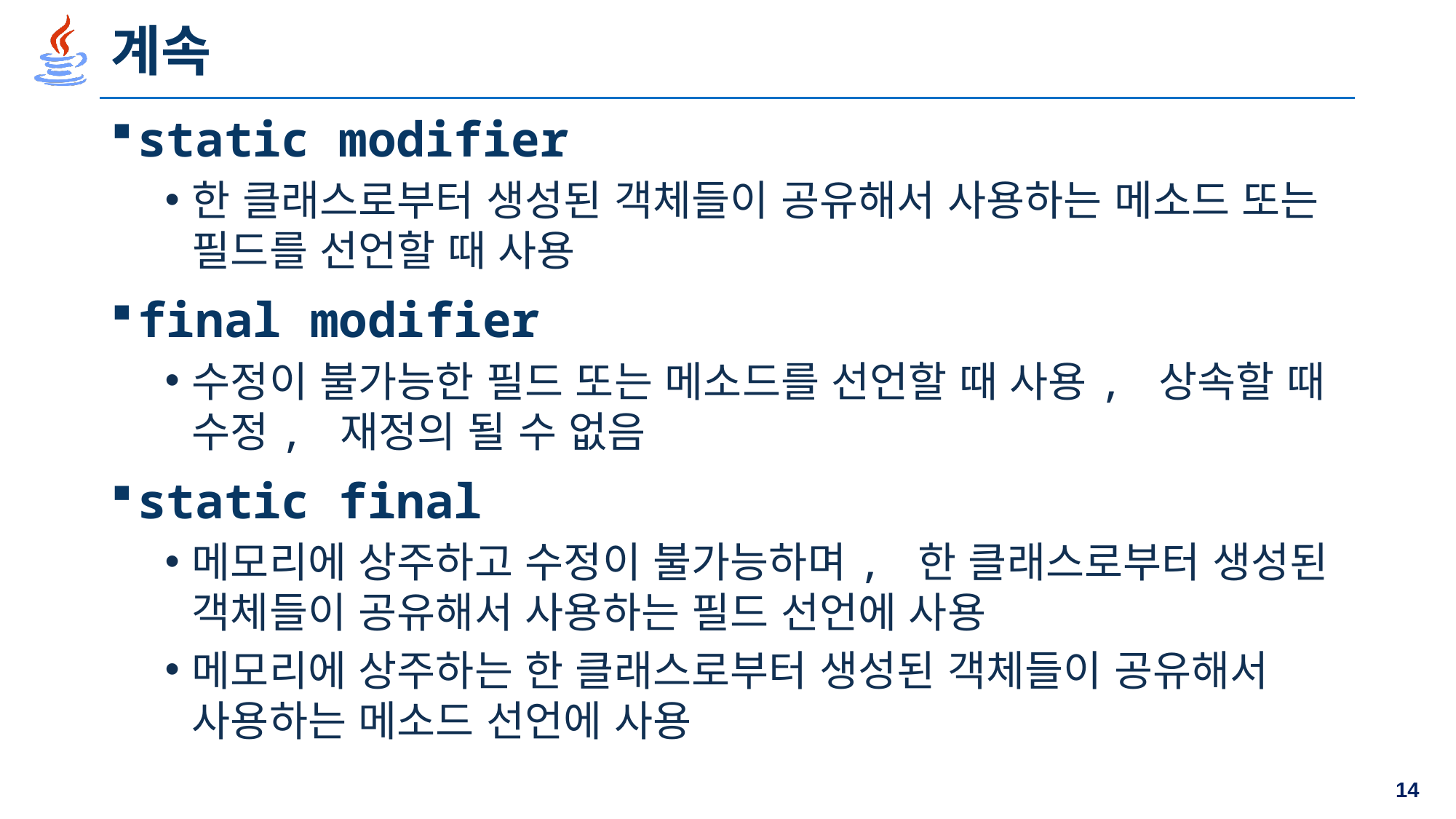

# 계속
static modifier
한 클래스로부터 생성된 객체들이 공유해서 사용하는 메소드 또는 필드를 선언할 때 사용
final modifier
수정이 불가능한 필드 또는 메소드를 선언할 때 사용, 상속할 때 수정, 재정의 될 수 없음
static final
메모리에 상주하고 수정이 불가능하며, 한 클래스로부터 생성된 객체들이 공유해서 사용하는 필드 선언에 사용
메모리에 상주하는 한 클래스로부터 생성된 객체들이 공유해서 사용하는 메소드 선언에 사용

14